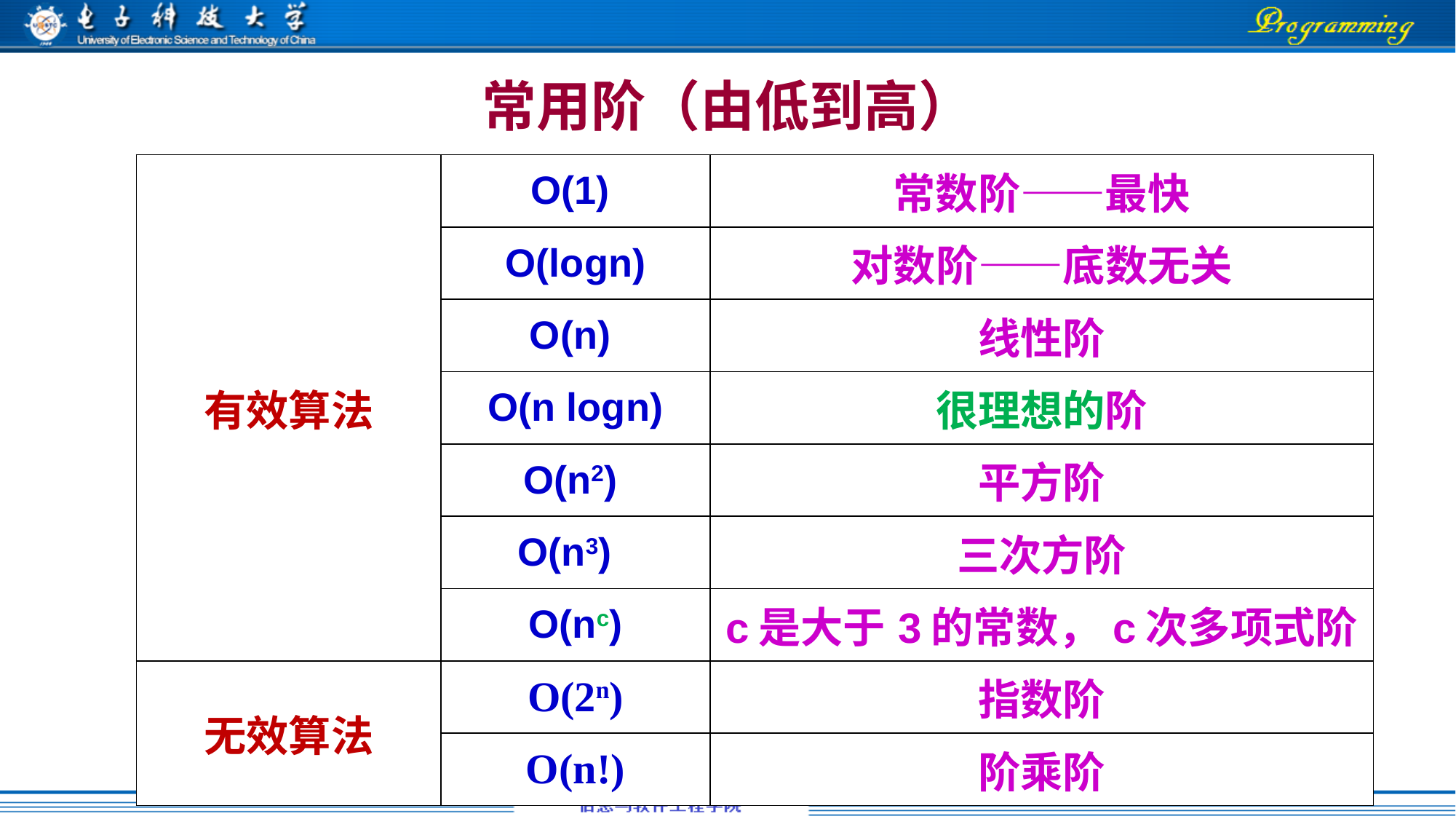

# 常用阶（由低到高）
| 有效算法 | O(1) | 常数阶——最快 |
| --- | --- | --- |
|  | O(logn) | 对数阶——底数无关 |
|  | O(n) | 线性阶 |
|  | O(n logn) | 很理想的阶 |
|  | O(n2) | 平方阶 |
|  | O(n3) | 三次方阶 |
|  | O(nc) | c是大于3的常数，c次多项式阶 |
| 无效算法 | O(2n) | 指数阶 |
|  | O(n!) | 阶乘阶 |